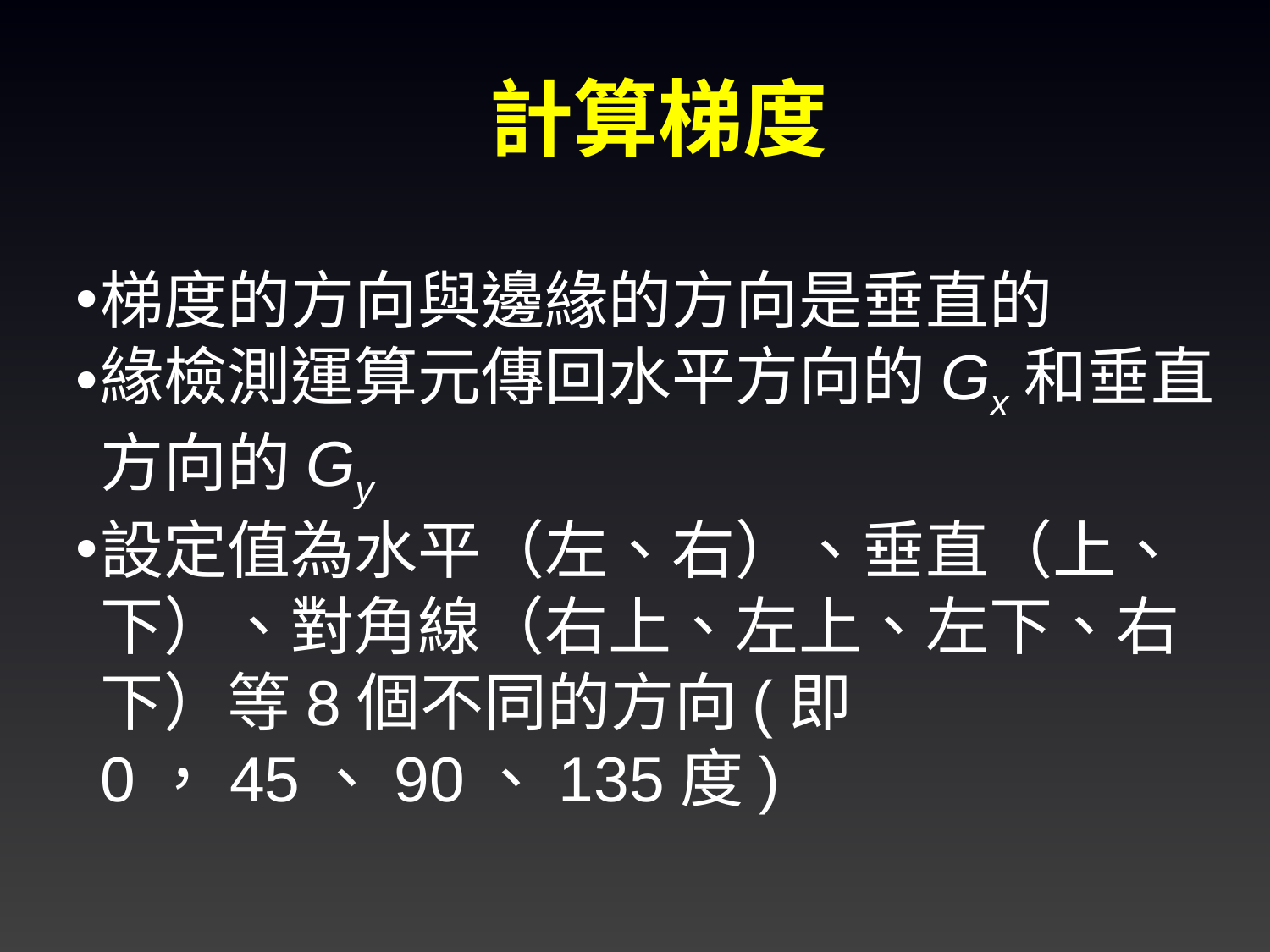

計算梯度
梯度的方向與邊緣的方向是垂直的
緣檢測運算元傳回水平方向的Gx和垂直方向的Gy
設定值為水平（左、右）、垂直（上、下）、對角線（右上、左上、左下、右下）等8個不同的方向(即0，45、90、135度)